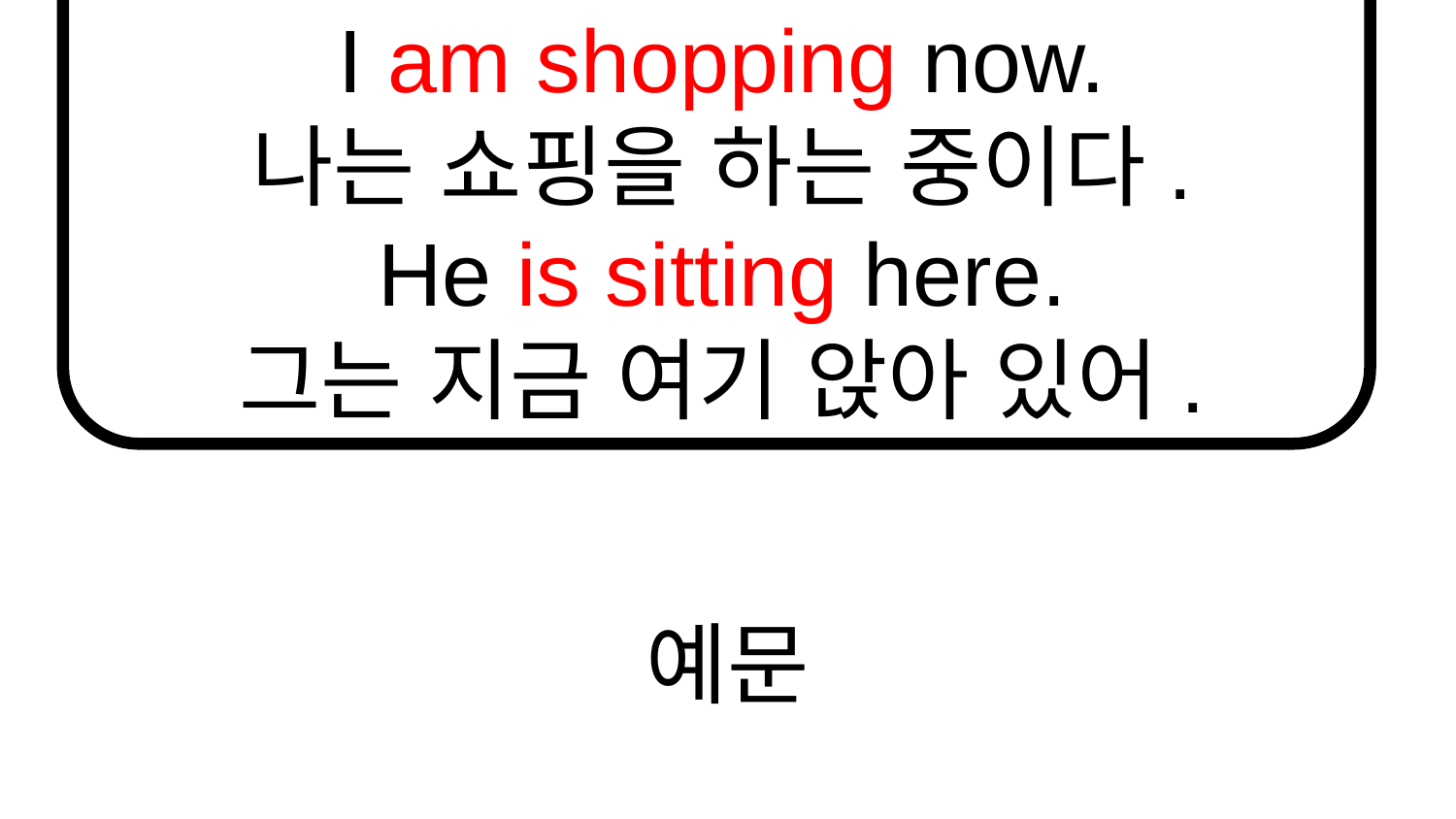

I am shopping now.
나는 쇼핑을 하는 중이다.
He is sitting here.
그는 지금 여기 앉아 있어.
# 예문